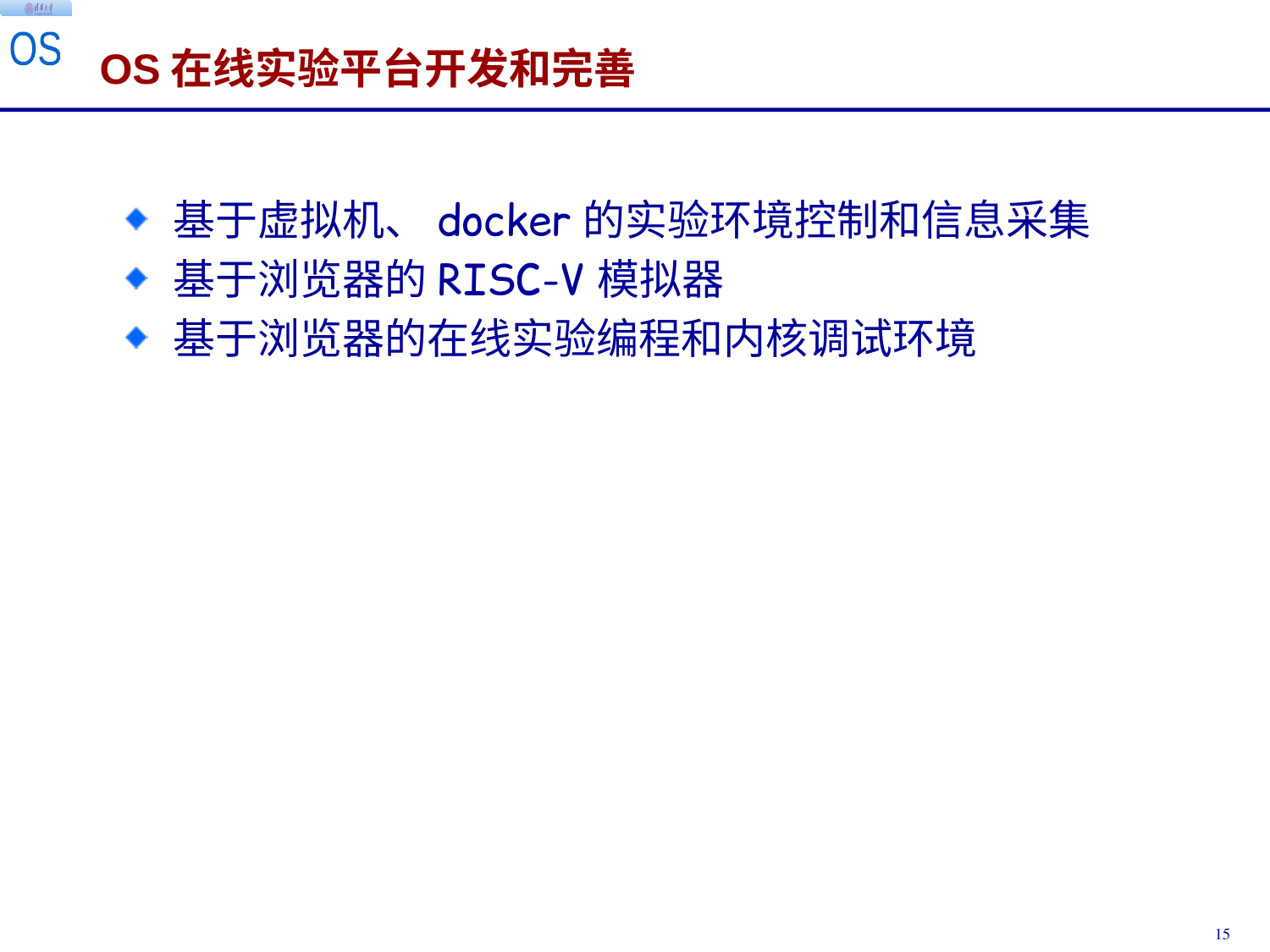

# OS在线实验平台开发和完善
基于虚拟机、docker的实验环境控制和信息采集
基于浏览器的RISC-V模拟器
基于浏览器的在线实验编程和内核调试环境